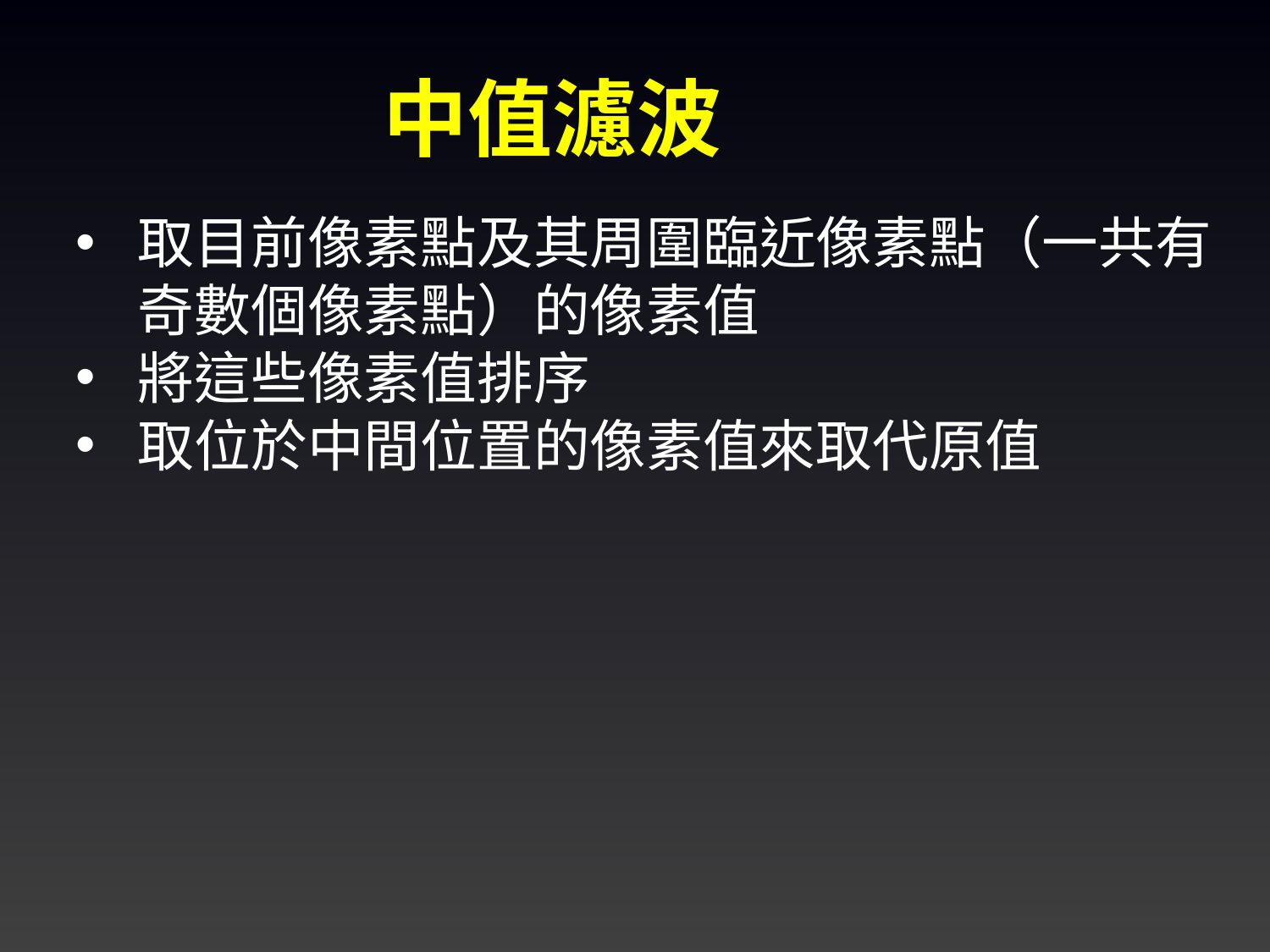

中值濾波
取目前像素點及其周圍臨近像素點（一共有奇數個像素點）的像素值
將這些像素值排序
取位於中間位置的像素值來取代原值